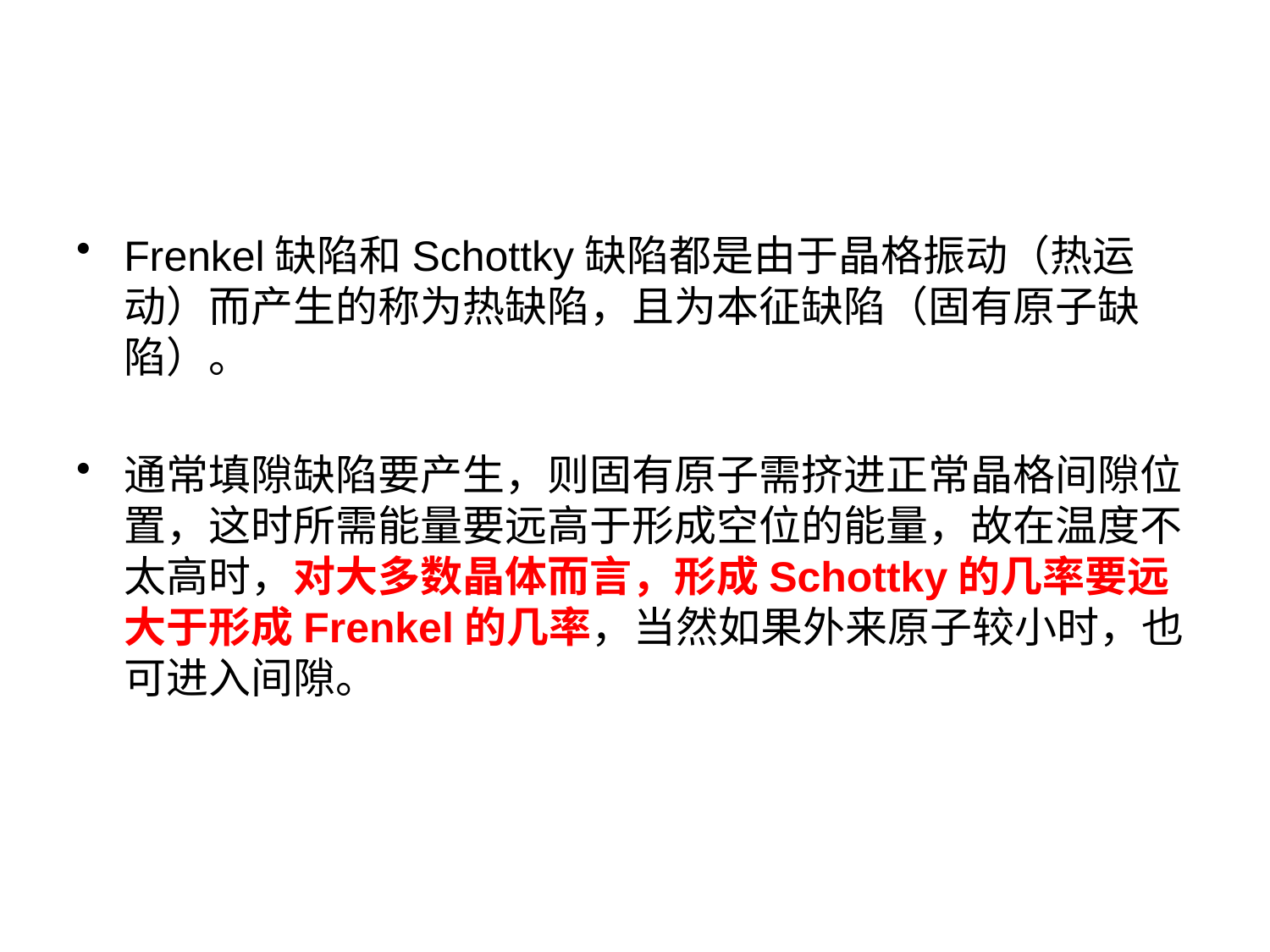

#
Frenkel缺陷和Schottky缺陷都是由于晶格振动（热运动）而产生的称为热缺陷，且为本征缺陷（固有原子缺陷）。

通常填隙缺陷要产生，则固有原子需挤进正常晶格间隙位置，这时所需能量要远高于形成空位的能量，故在温度不太高时，对大多数晶体而言，形成Schottky的几率要远大于形成Frenkel的几率，当然如果外来原子较小时，也可进入间隙。